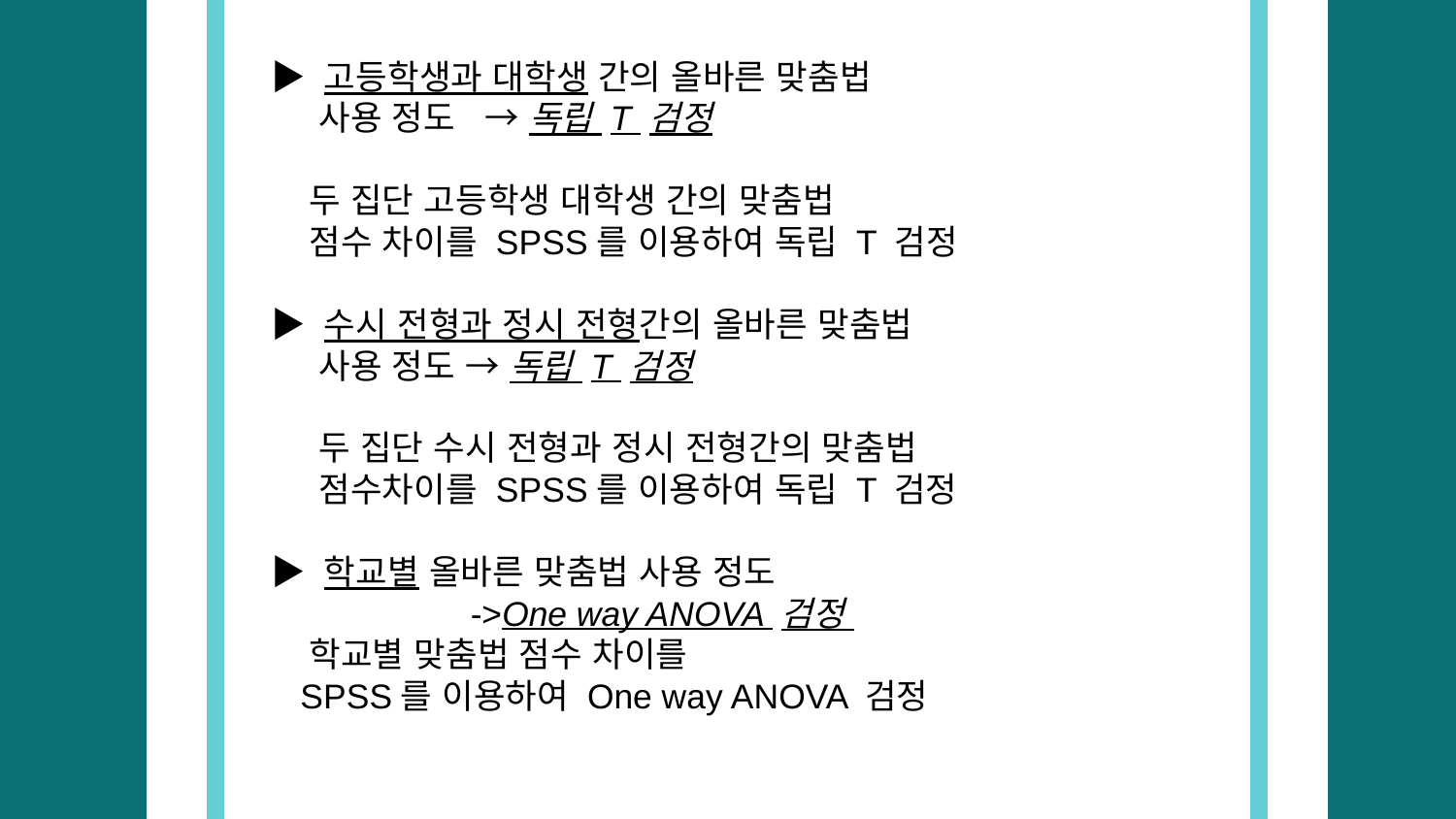

#
▶ 고등학생과 대학생 간의 올바른 맞춤법
    사용 정도   → 독립 T 검정

   두 집단 고등학생 대학생 간의 맞춤법
   점수 차이를 SPSS를 이용하여 독립 T 검정

▶ 수시 전형과 정시 전형간의 올바른 맞춤법
    사용 정도 → 독립 T 검정

    두 집단 수시 전형과 정시 전형간의 맞춤법
    점수차이를 SPSS를 이용하여 독립 T 검정

▶ 학교별 올바른 맞춤법 사용 정도
                     ->One way ANOVA 검정
   학교별 맞춤법 점수 차이를
   SPSS를 이용하여 One way ANOVA 검정